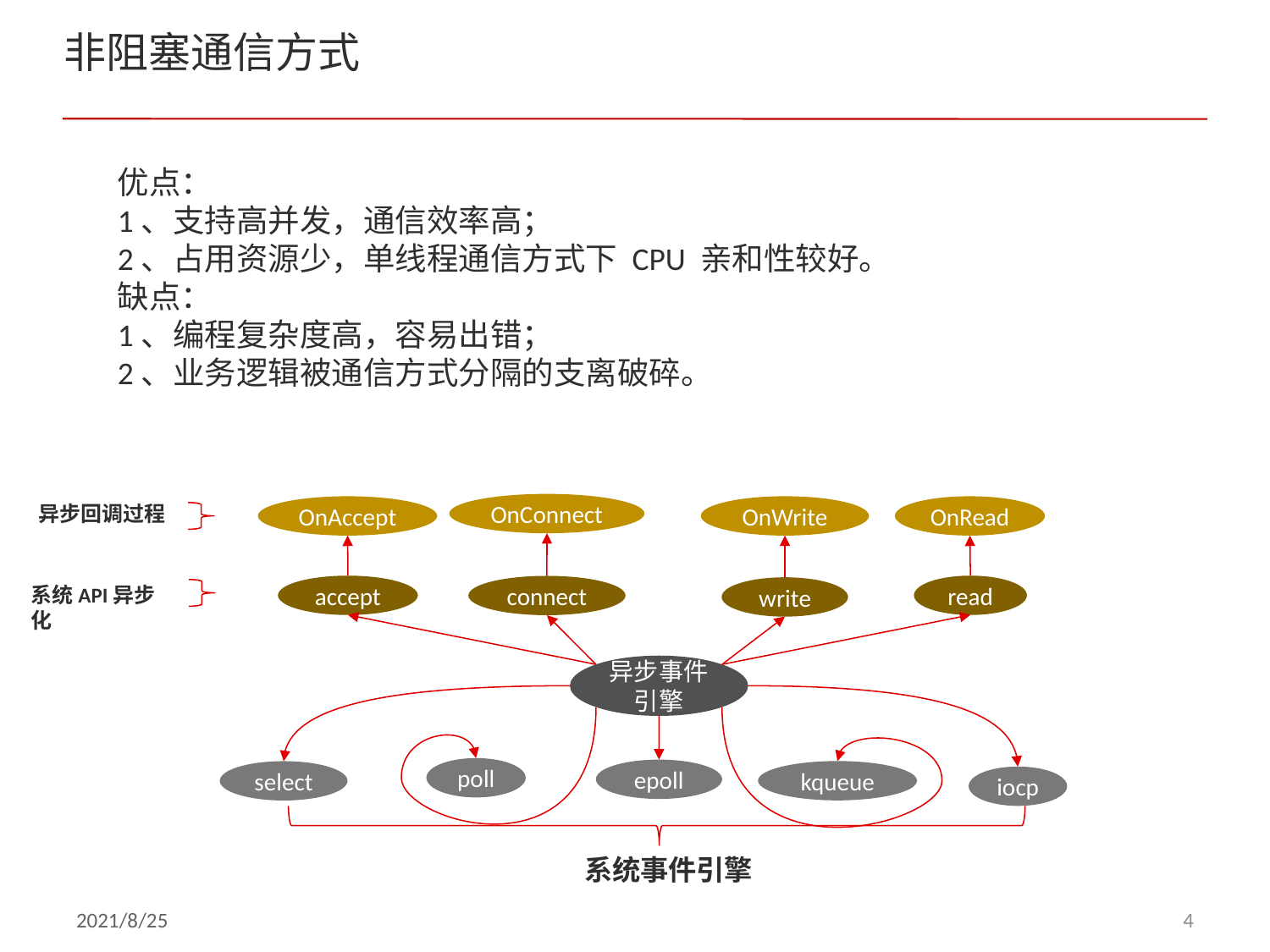

# 非阻塞通信方式
优点：
1、支持高并发，通信效率高；
2、占用资源少，单线程通信方式下 CPU 亲和性较好。
缺点：
1、编程复杂度高，容易出错；
2、业务逻辑被通信方式分隔的支离破碎。

异步回调过程
OnConnect
OnAccept
OnWrite
OnRead

系统API异步化
accept
read
connect
write

异步事件引擎
poll
epoll
kqueue
select
iocp
系统事件引擎